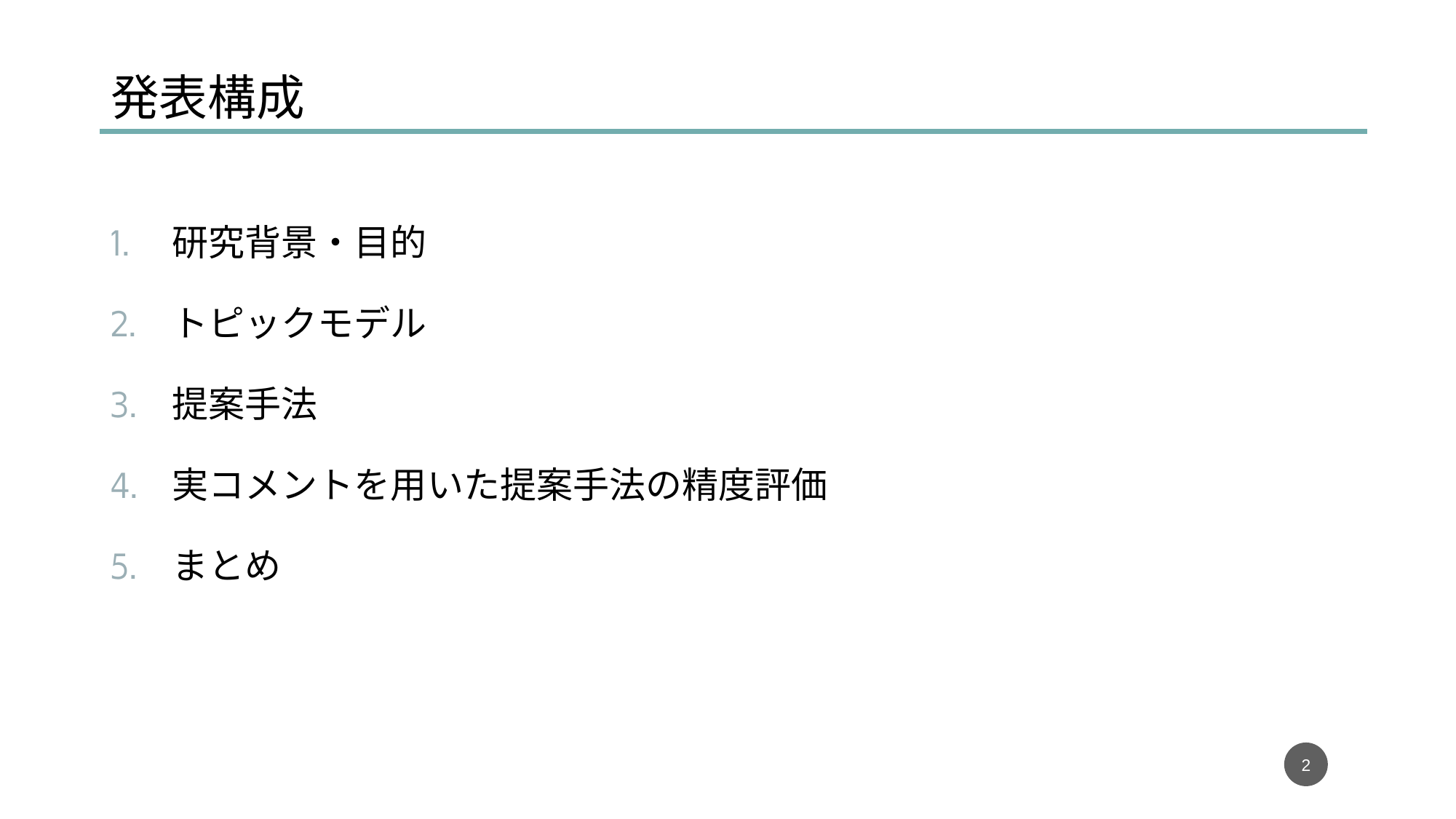

発表構成
研究背景・目的
トピックモデル
提案手法
実コメントを用いた提案手法の精度評価
まとめ

2